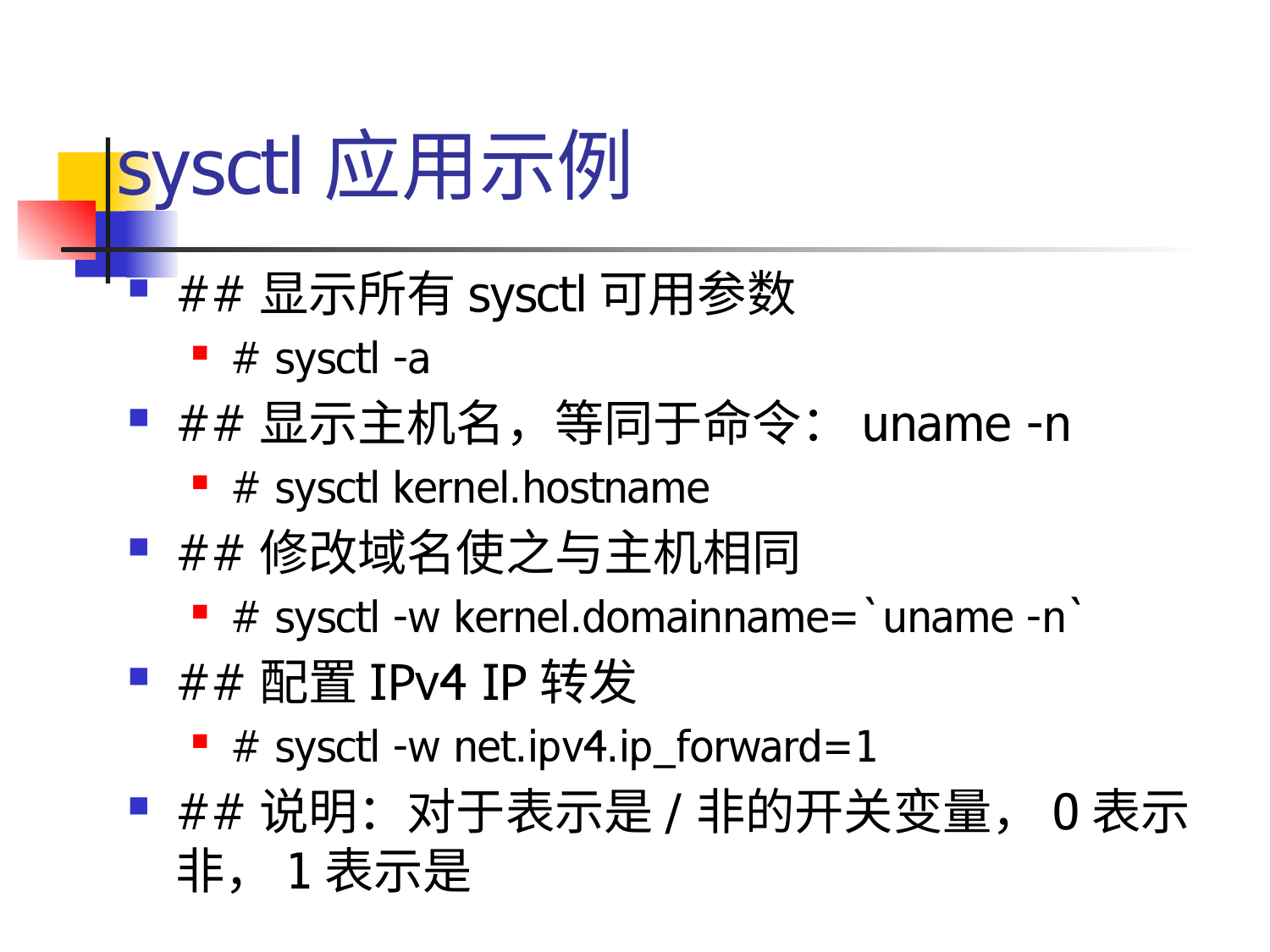

# sysctl应用示例
##显示所有sysctl可用参数
# sysctl -a
##显示主机名，等同于命令：uname -n
# sysctl kernel.hostname
##修改域名使之与主机相同
# sysctl -w kernel.domainname=`uname -n`
##配置IPv4 IP转发
# sysctl -w net.ipv4.ip_forward=1
##说明：对于表示是/非的开关变量，0表示非，1表示是